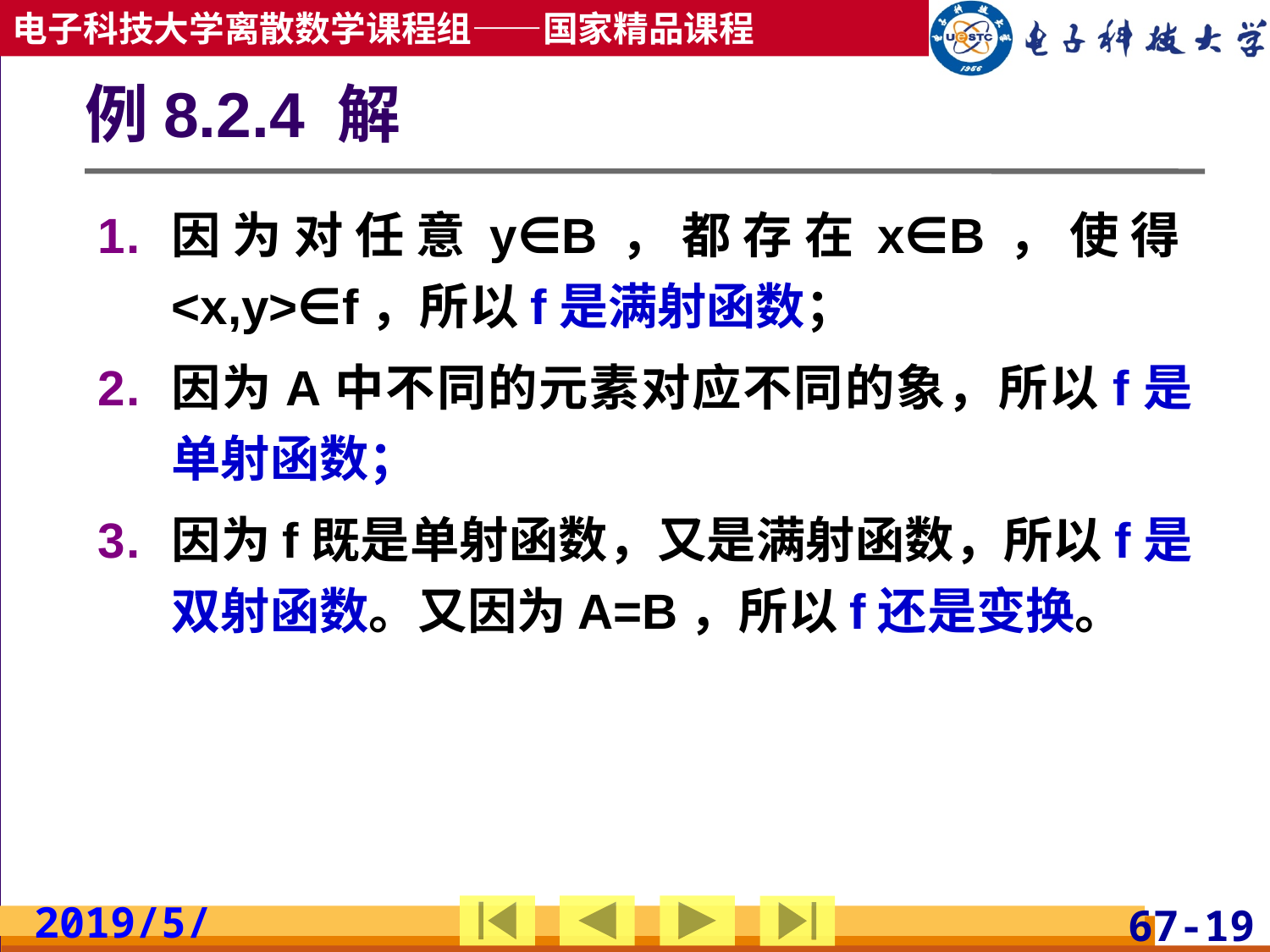

# 例8.2.4 解
因为对任意y∈B，都存在x∈B，使得<x,y>∈f，所以f是满射函数；
因为A中不同的元素对应不同的象，所以f是单射函数；
因为f既是单射函数，又是满射函数，所以f是双射函数。又因为A=B，所以f还是变换。
2019/5/8